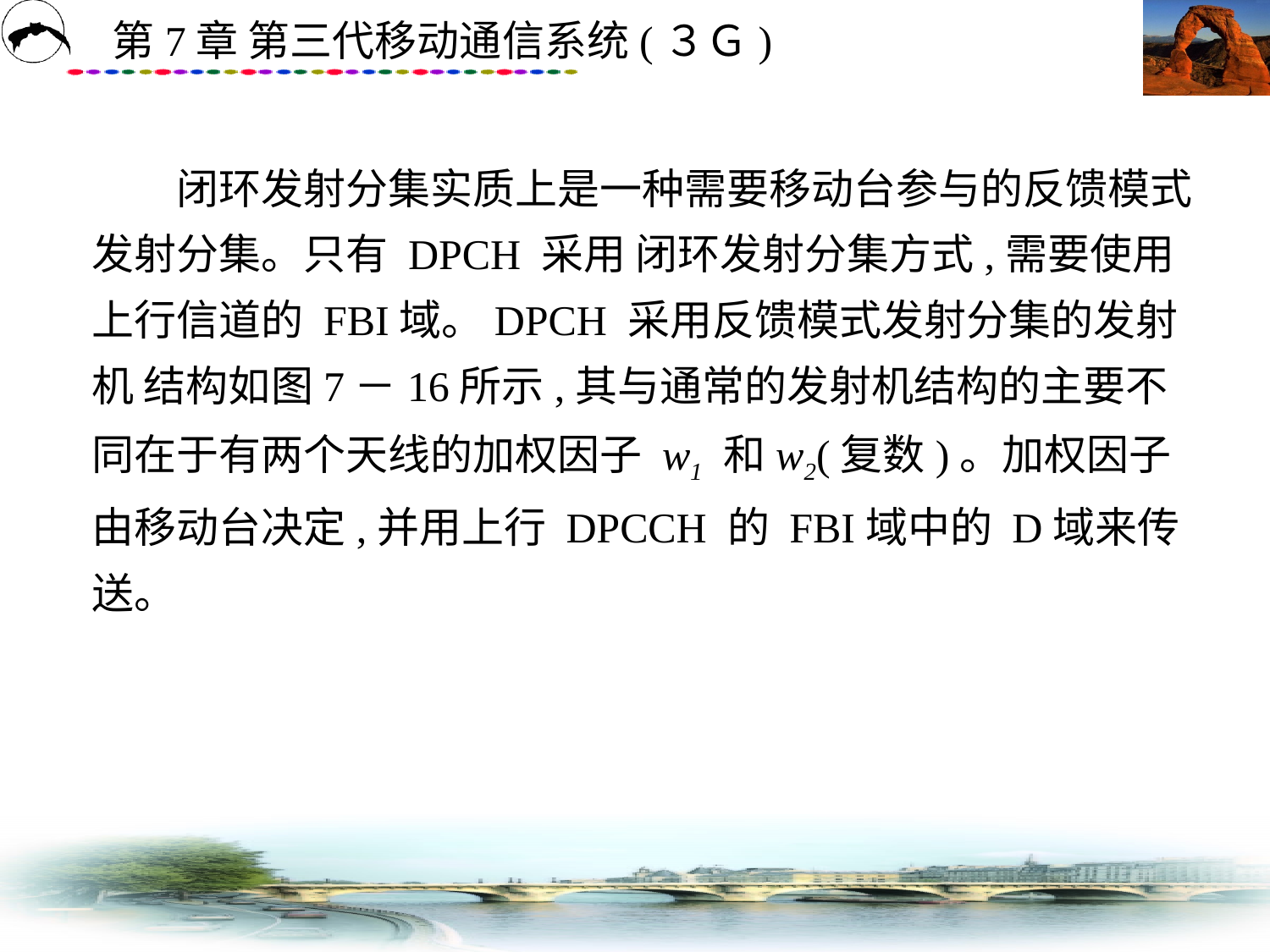

# 闭环发射分集实质上是一种需要移动台参与的反馈模式发射分集。只有 DPCH 采用 闭环发射分集方式,需要使用上行信道的 FBI域。DPCH 采用反馈模式发射分集的发射机 结构如图7－16所示,其与通常的发射机结构的主要不同在于有两个天线的加权因子 w1 和w2(复数)。加权因子由移动台决定,并用上行 DPCCH 的 FBI域中的 D域来传送。